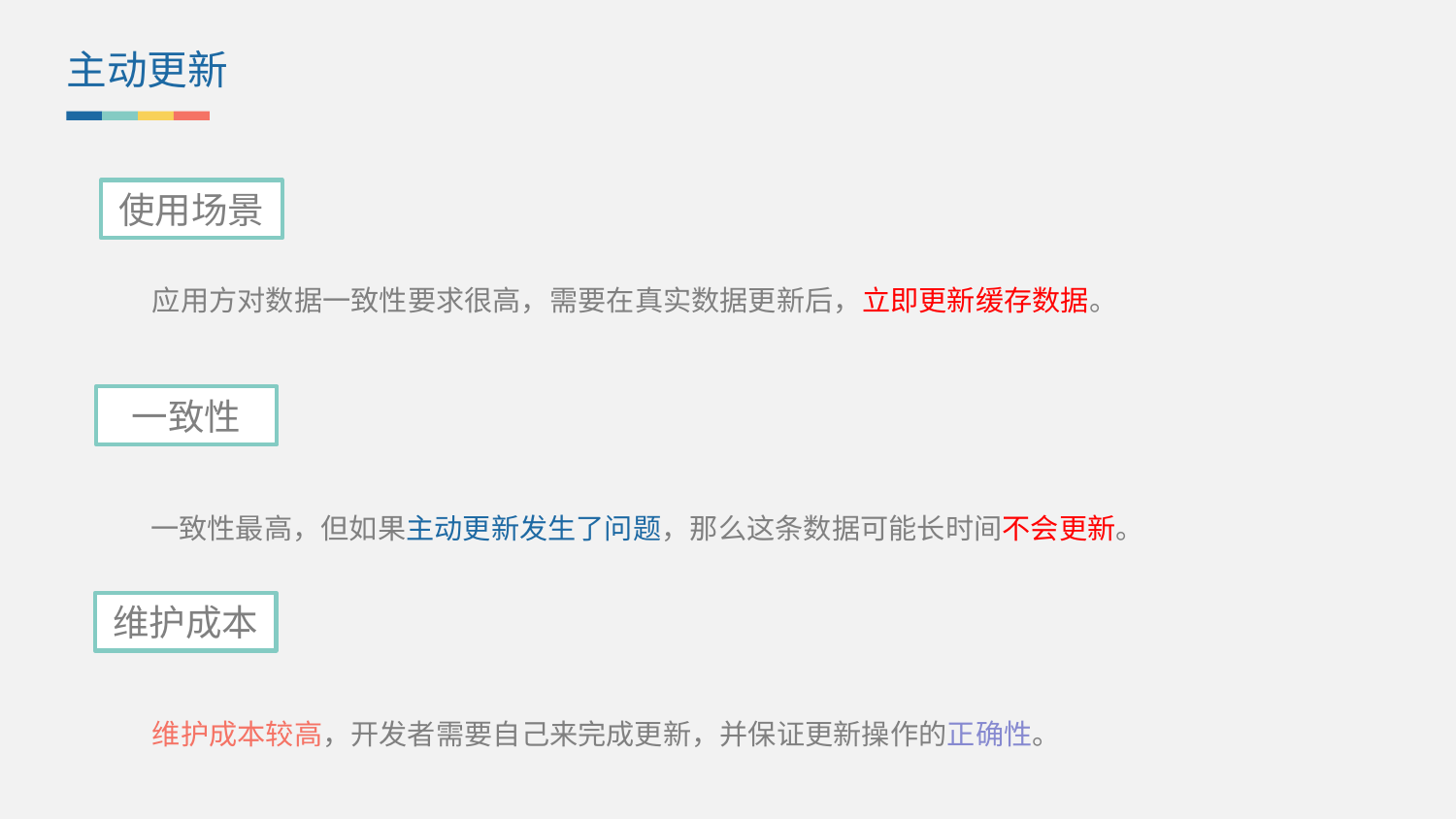

主动更新

使用场景
应用方对数据一致性要求很高，需要在真实数据更新后，立即更新缓存数据。
一致性
一致性最高，但如果主动更新发生了问题，那么这条数据可能长时间不会更新。
维护成本
维护成本较高，开发者需要自己来完成更新，并保证更新操作的正确性。